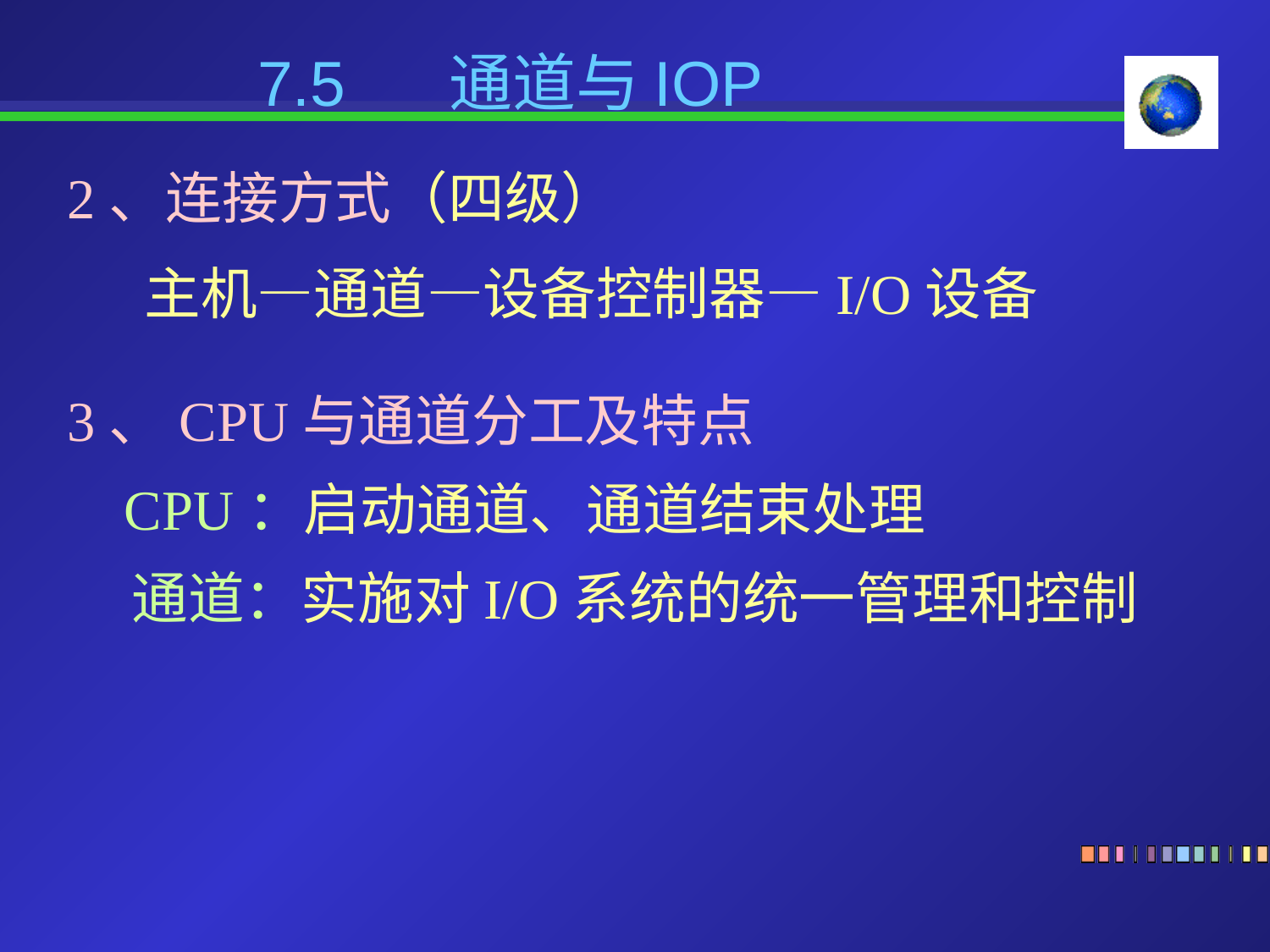

7.5     通道与IOP
2、连接方式（四级）
     主机—通道—设备控制器—I/O设备
3、CPU与通道分工及特点
    CPU：启动通道、通道结束处理
    通道：实施对I/O系统的统一管理和控制
85